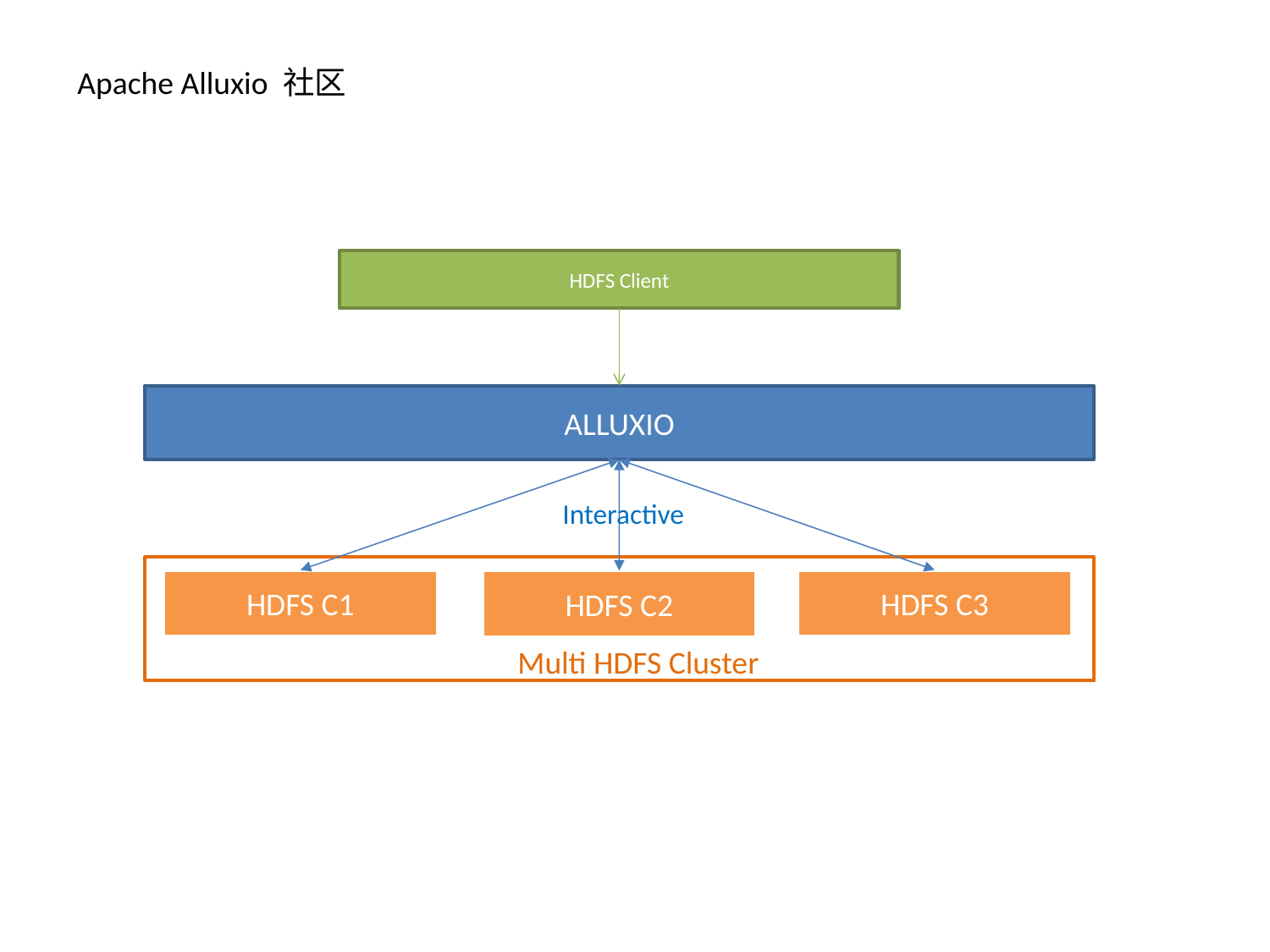

Apache Alluxio 社区
HDFS Client
ALLUXIO

HDFS C1
HDFS C3
HDFS C2
Multi HDFS Cluster
Interactive